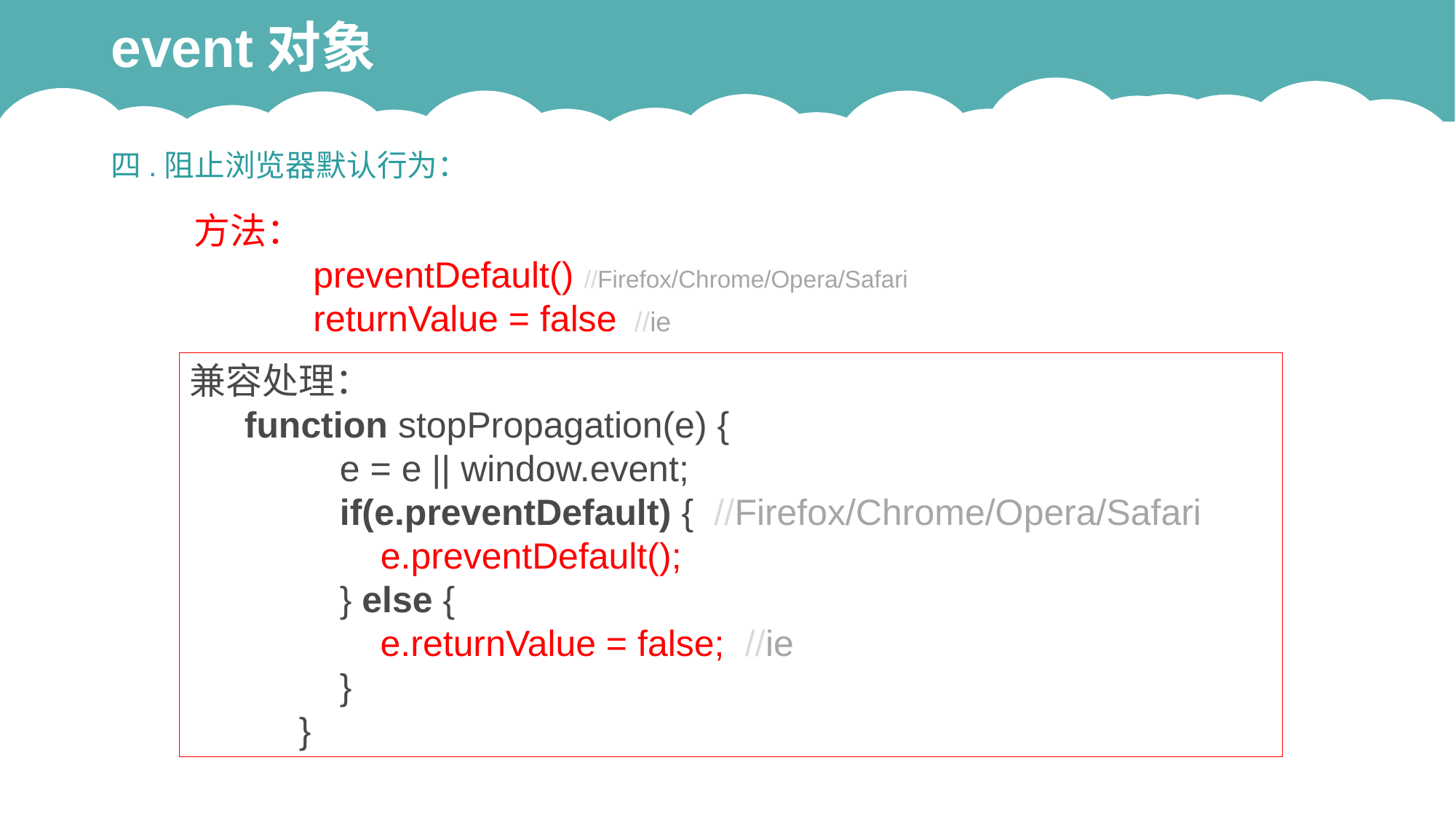

# event对象
四.阻止浏览器默认行为：
方法：
	 preventDefault() //Firefox/Chrome/Opera/Safari
	 returnValue = false  //ie

兼容处理：
function stopPropagation(e) {
    e = e || window.event;
    if(e.preventDefault) {  //Firefox/Chrome/Opera/Safari
        e.preventDefault();
    } else {
        e.returnValue = false;  //ie
    }
}